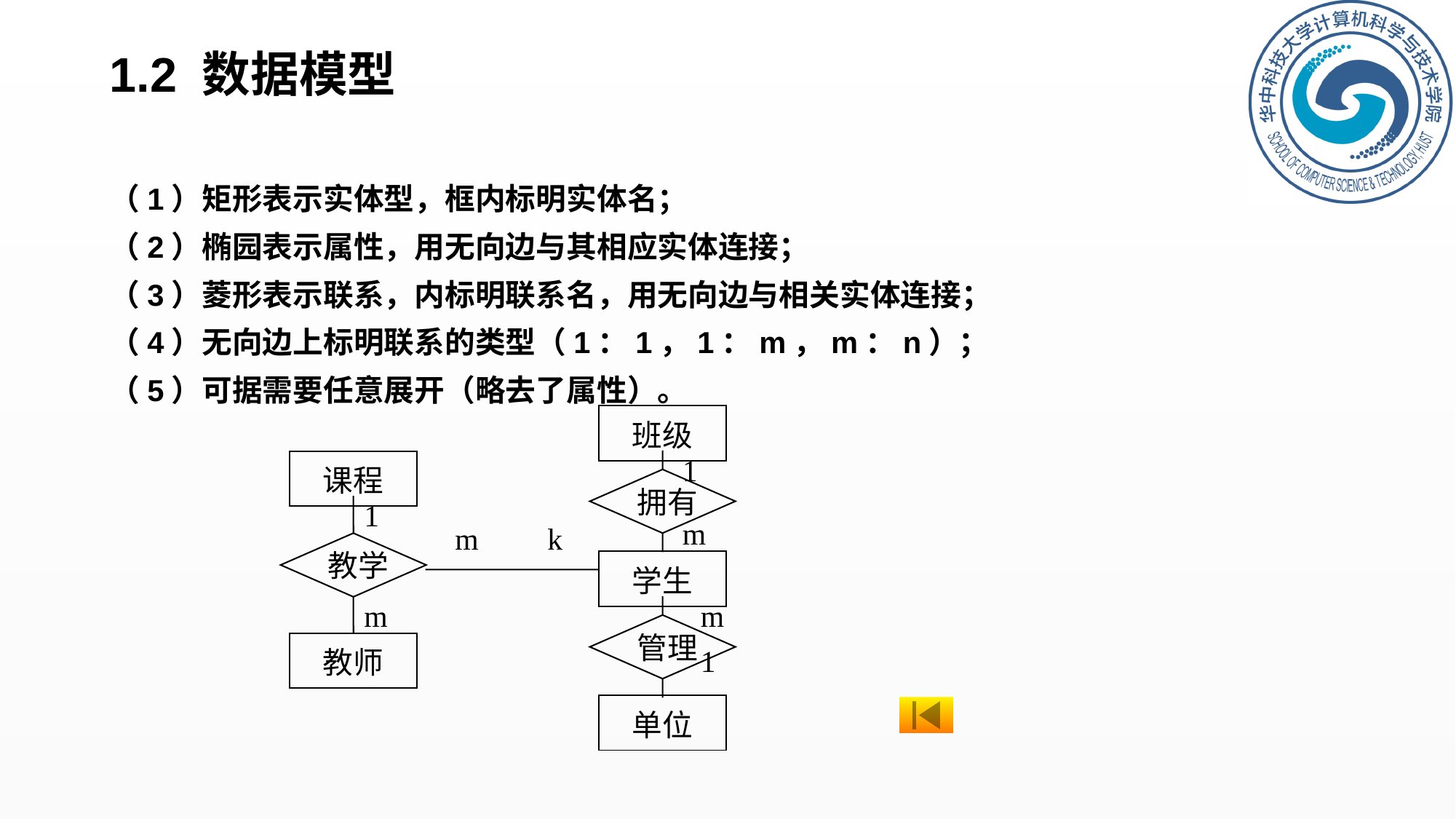

# 1.2 数据模型
（1）矩形表示实体型，框内标明实体名；
（2）椭园表示属性，用无向边与其相应实体连接；
（3）菱形表示联系，内标明联系名，用无向边与相关实体连接；
（4）无向边上标明联系的类型（1：1，1：m，m：n）；
（5）可据需要任意展开（略去了属性）。
| 班级 |
| --- |
| 课程 |
| --- |

1
拥有

1
m         k
m
教学

| 学生 |
| --- |

m

m
管理
| 教师 |
| --- |
1

| 单位 |
| --- |